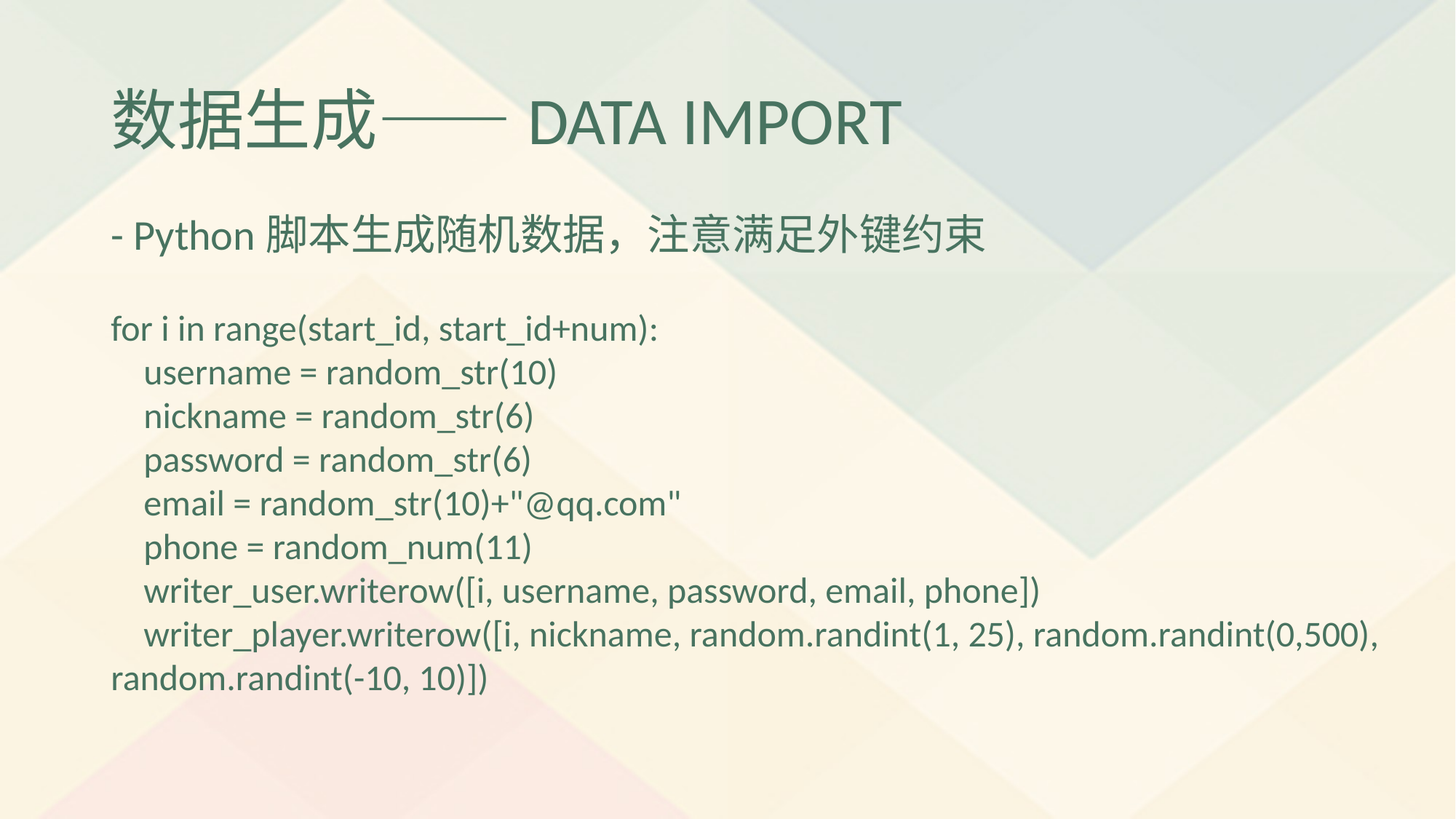

# 数据生成——Data import
- Python脚本生成随机数据，注意满足外键约束
for i in range(start_id, start_id+num):
    username = random_str(10)
    nickname = random_str(6)
    password = random_str(6)
    email = random_str(10)+"@qq.com"
    phone = random_num(11)
    writer_user.writerow([i, username, password, email, phone])
    writer_player.writerow([i, nickname, random.randint(1, 25), random.randint(0,500), random.randint(-10, 10)])